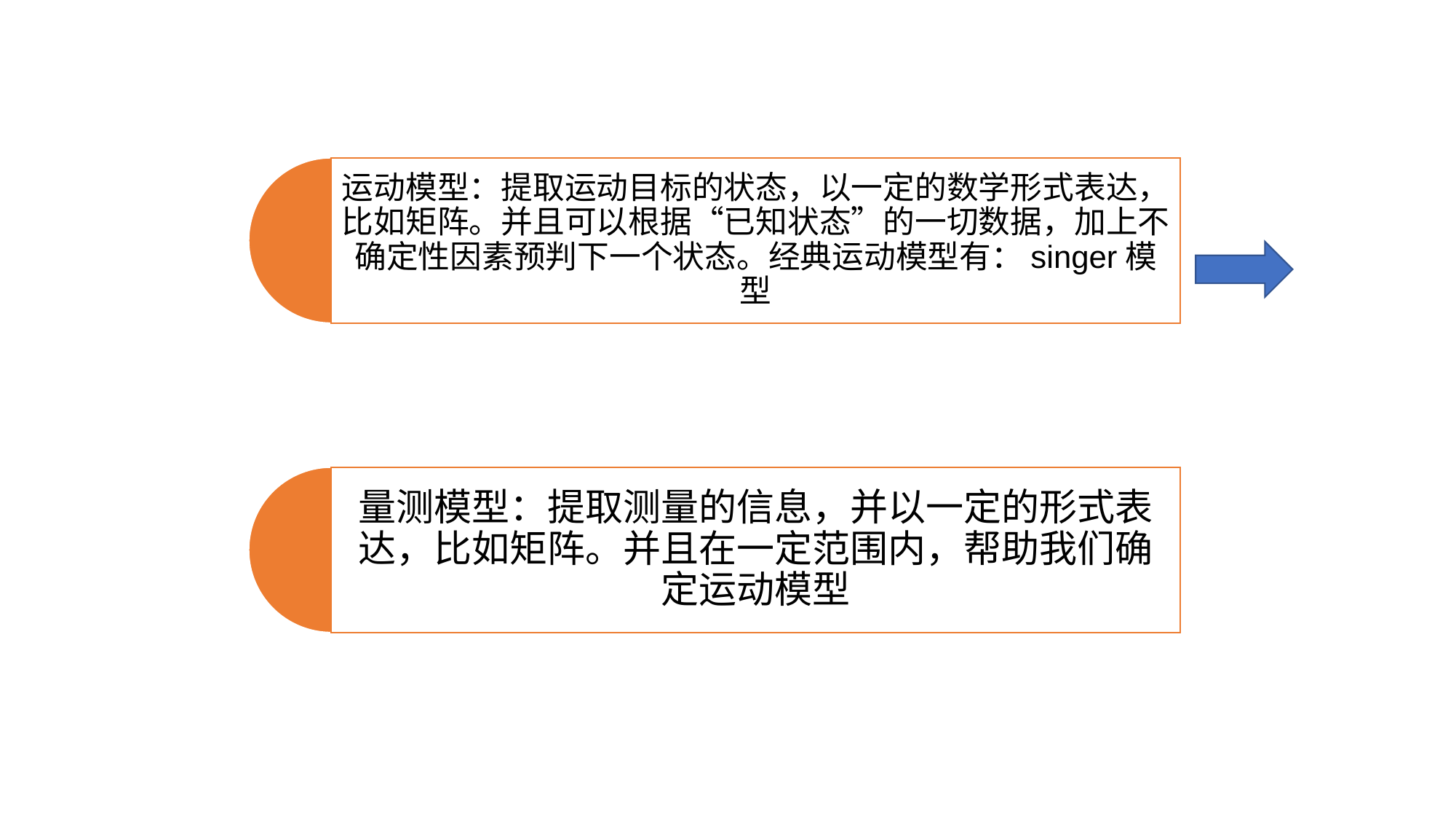

运动模型：提取运动目标的状态，以一定的数学形式表达，比如矩阵。并且可以根据“已知状态”的一切数据，加上不确定性因素预判下一个状态。经典运动模型有：singer模型

量测模型：提取测量的信息，并以一定的形式表达，比如矩阵。并且在一定范围内，帮助我们确定运动模型